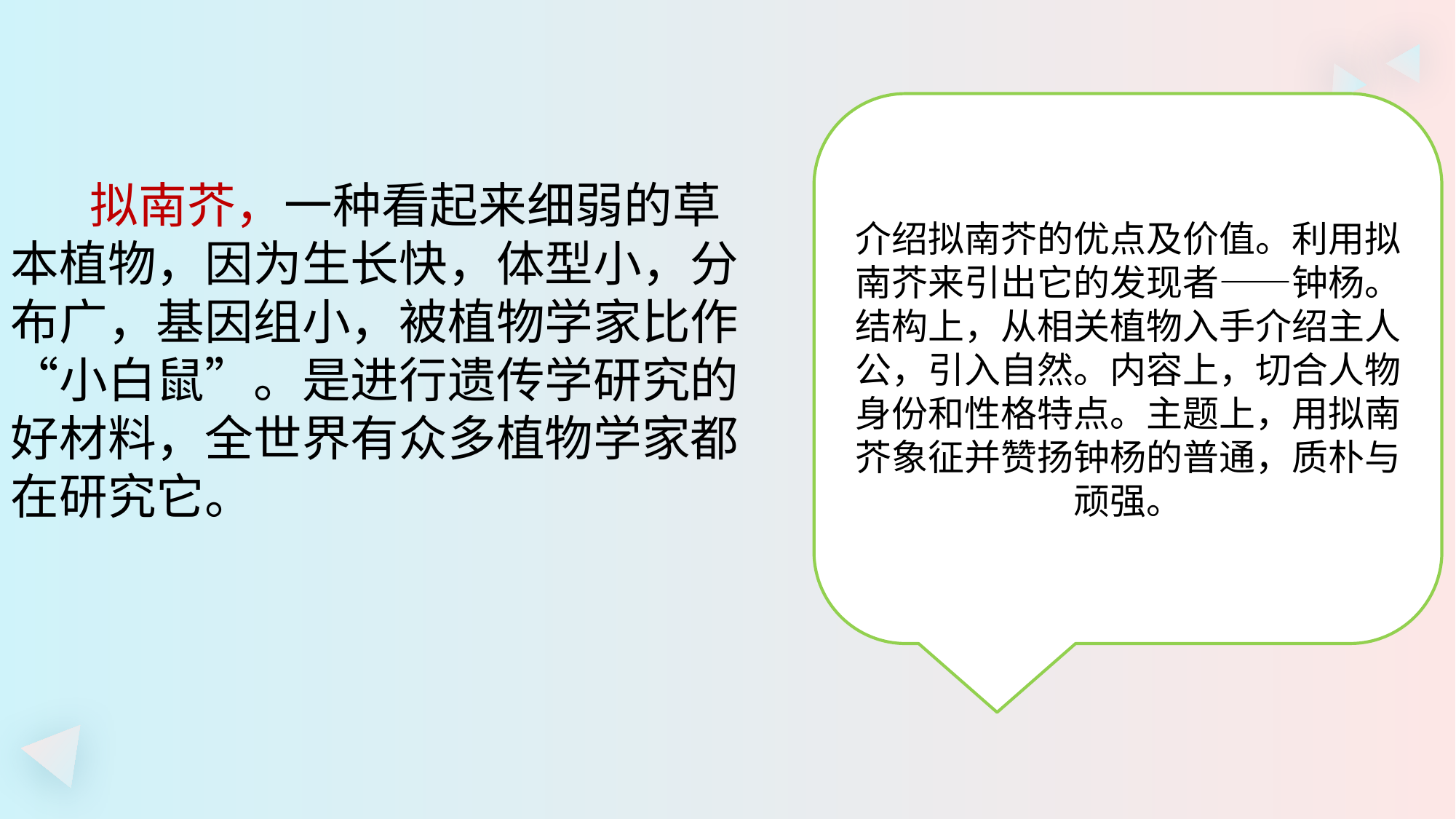

介绍拟南芥的优点及价值。利用拟南芥来引出它的发现者——钟杨。结构上，从相关植物入手介绍主人公，引入自然。内容上，切合人物身份和性格特点。主题上，用拟南芥象征并赞扬钟杨的普通，质朴与顽强。
       拟南芥，一种看起来细弱的草本植物，因为生长快，体型小，分布广，基因组小，被植物学家比作“小白鼠”。是进行遗传学研究的好材料，全世界有众多植物学家都在研究它。